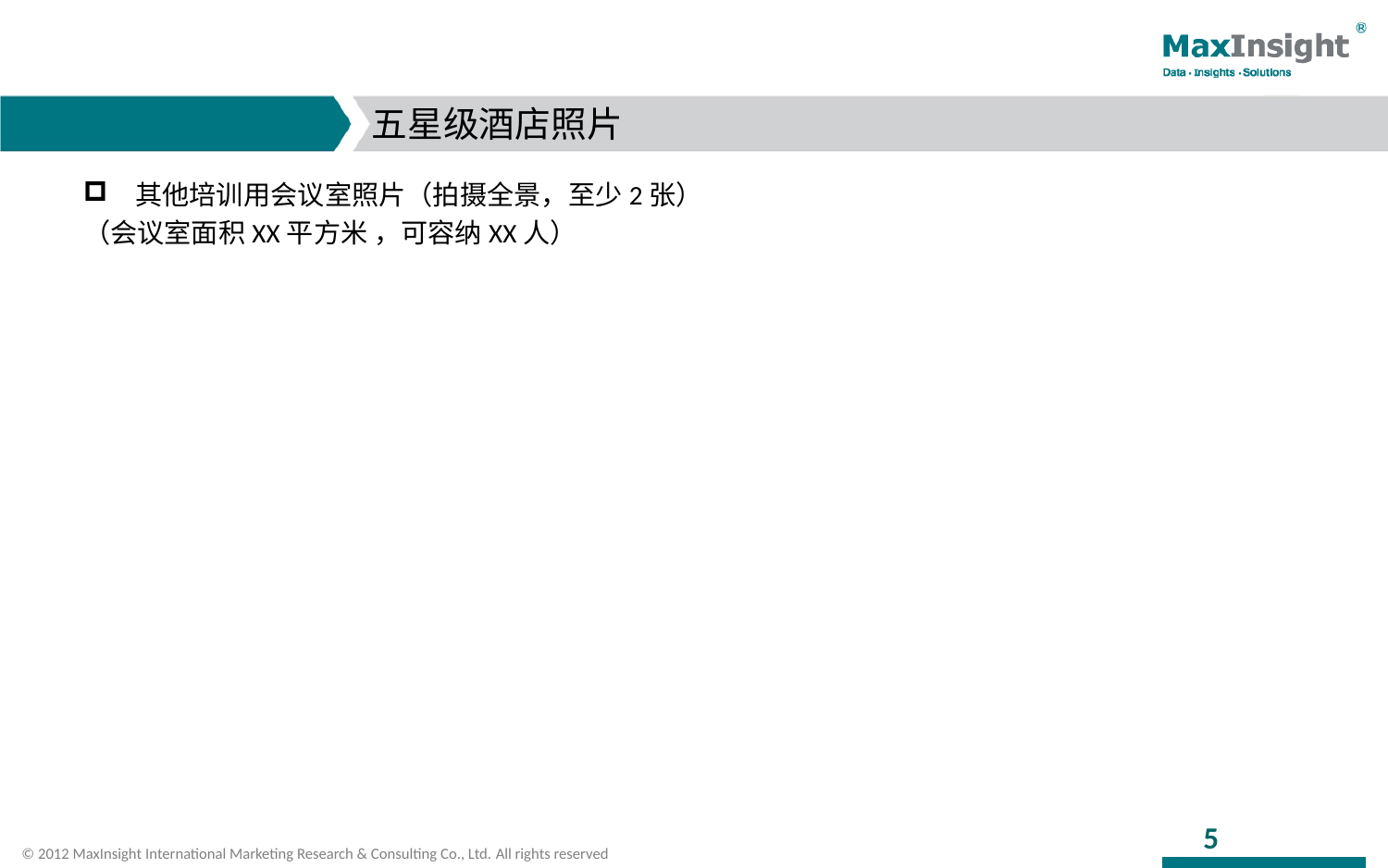

# 五星级酒店照片
其他培训用会议室照片（拍摄全景，至少2张）
（会议室面积XX平方米 ，可容纳XX人）